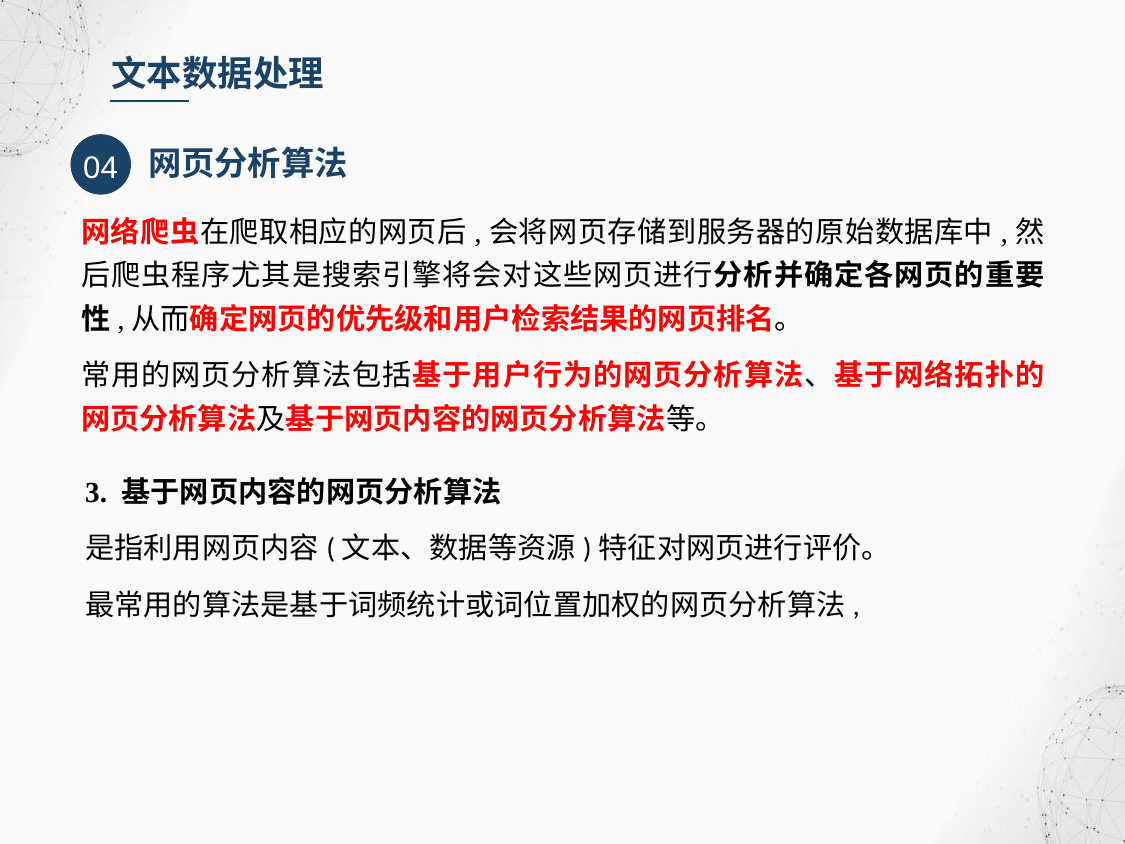

文本数据处理

04
网页分析算法
网络爬虫在爬取相应的网页后,会将网页存储到服务器的原始数据库中,然后爬虫程序尤其是搜索引擎将会对这些网页进行分析并确定各网页的重要性,从而确定网页的优先级和用户检索结果的网页排名。
常用的网页分析算法包括基于用户行为的网页分析算法、基于网络拓扑的网页分析算法及基于网页内容的网页分析算法等。
3. 基于网页内容的网页分析算法
是指利用网页内容(文本、数据等资源)特征对网页进行评价。
最常用的算法是基于词频统计或词位置加权的网页分析算法,